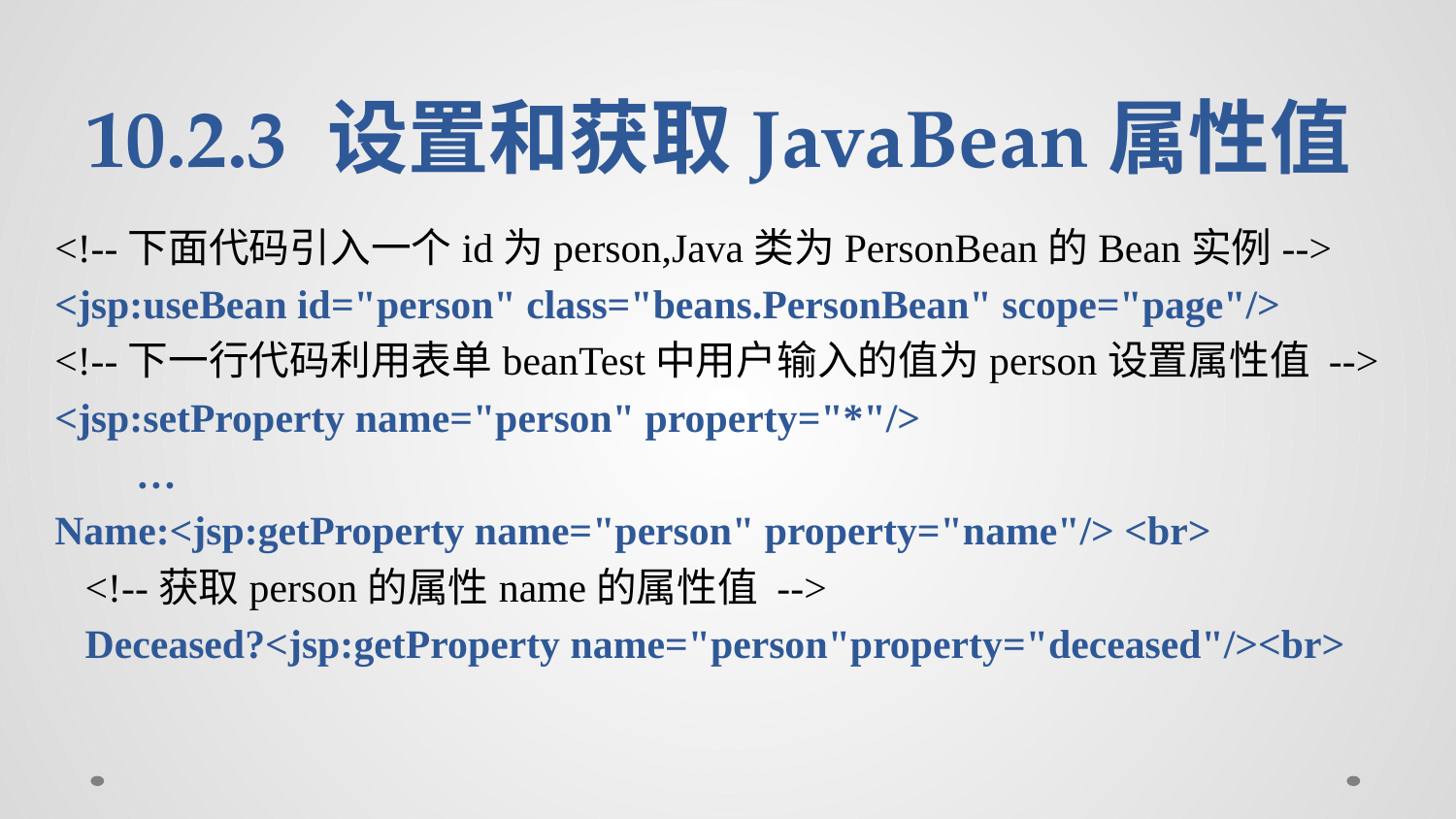

# 10.2.3 设置和获取JavaBean属性值
<!--下面代码引入一个id为person,Java类为PersonBean的Bean实例-->
<jsp:useBean id="person" class="beans.PersonBean" scope="page"/>
<!--下一行代码利用表单beanTest中用户输入的值为person设置属性值 -->
<jsp:setProperty name="person" property="*"/>
        …
Name:<jsp:getProperty name="person" property="name"/> <br>
   <!--获取person的属性name的属性值 -->
   Deceased?<jsp:getProperty name="person"property="deceased"/><br>